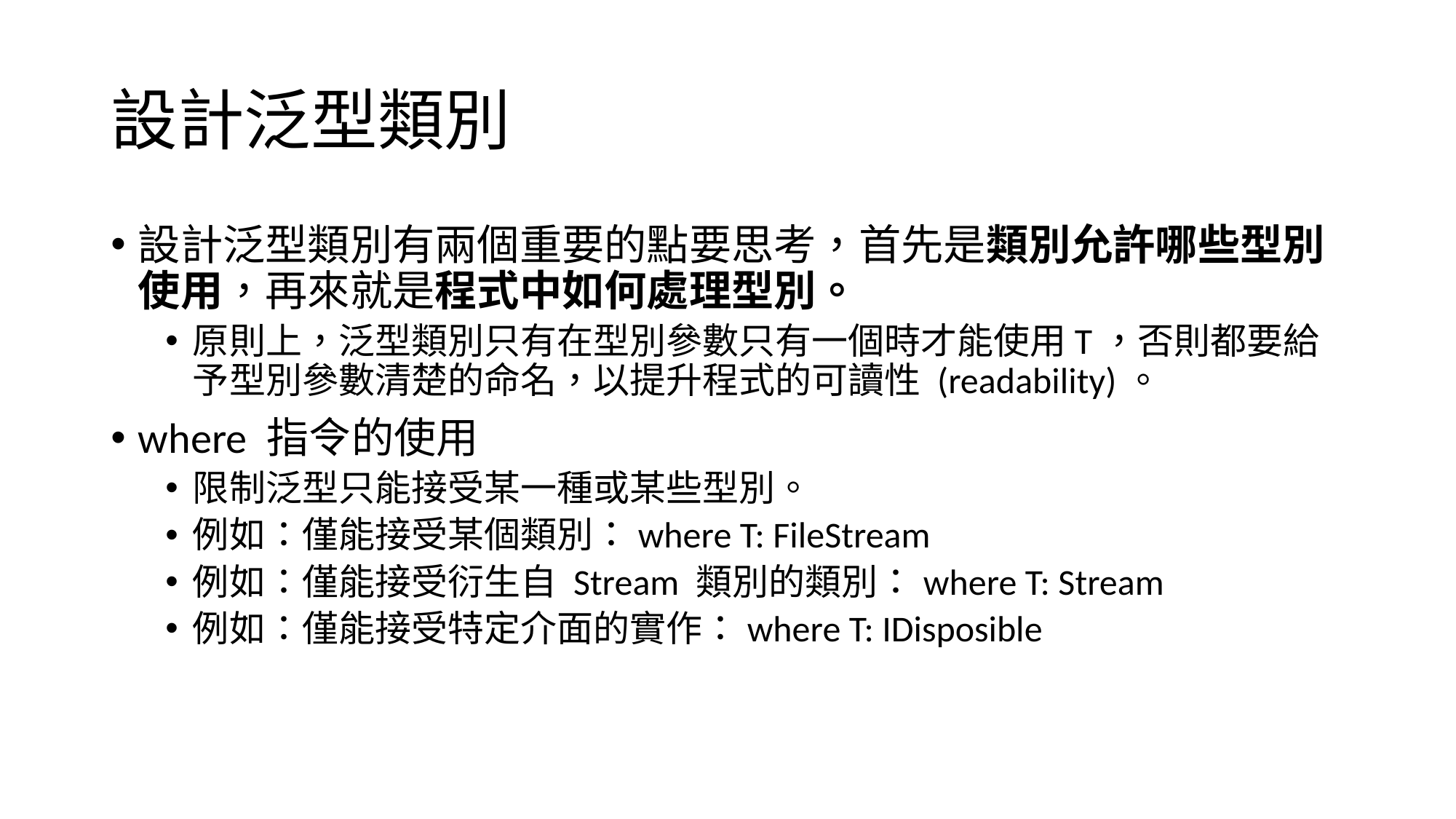

# 設計泛型類別
設計泛型類別有兩個重要的點要思考，首先是類別允許哪些型別使用，再來就是程式中如何處理型別。
原則上，泛型類別只有在型別參數只有一個時才能使用T，否則都要給予型別參數清楚的命名，以提升程式的可讀性 (readability)。
where 指令的使用
限制泛型只能接受某一種或某些型別。
例如：僅能接受某個類別：where T: FileStream
例如：僅能接受衍生自 Stream 類別的類別：where T: Stream
例如：僅能接受特定介面的實作：where T: IDisposible